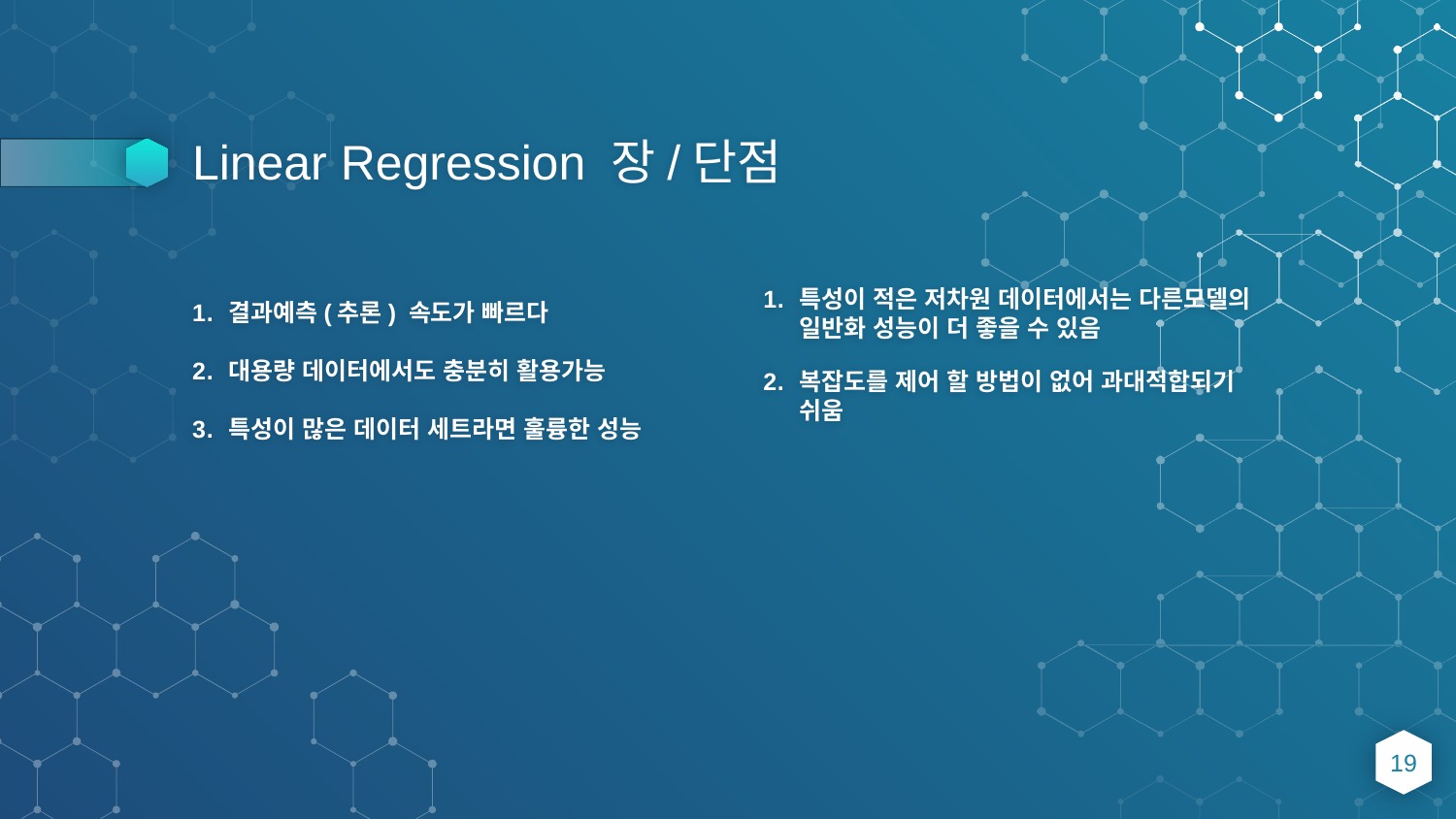

# Linear Regression 장/단점

결과예측(추론) 속도가 빠르다

대용량 데이터에서도 충분히 활용가능

특성이 많은 데이터 세트라면 훌륭한 성능

특성이 적은 저차원 데이터에서는 다른모델의 일반화 성능이 더 좋을 수 있음
복잡도를 제어 할 방법이 없어 과대적합되기 쉬움

19